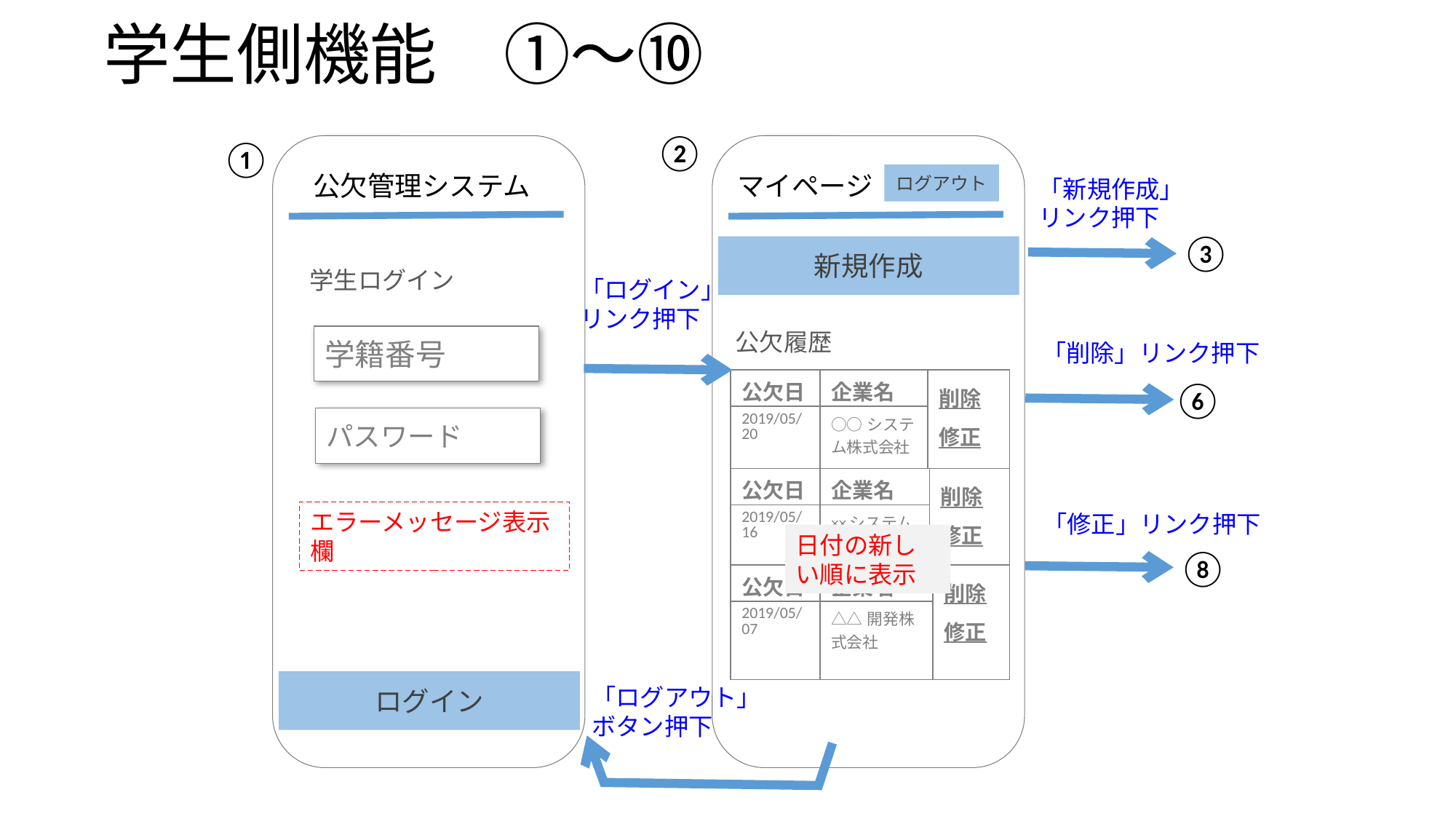

# 学生側機能　①～⑩
②
①

公欠管理システム
マイページ
ログアウト
「新規作成」
リンク押下
③
新規作成
学生ログイン
「ログイン」
リンク押下
公欠履歴
学籍番号
「削除」リンク押下
| 公欠日 | 企業名 | 削除 修正 |
| --- | --- | --- |
| 2019/05/20 | ○○システム株式会社 |  |
⑥
パスワード
| 公欠日 | 企業名 | 削除 修正 |
| --- | --- | --- |
| 2019/05/16 | ××システム株式会社 |  |
エラーメッセージ表示欄
「修正」リンク押下
日付の新しい順に表示
⑧
| 公欠日 | 企業名 | 削除 修正 |
| --- | --- | --- |
| 2019/05/07 | △△開発株式会社 |  |
ログイン
「ログアウト」
ボタン押下